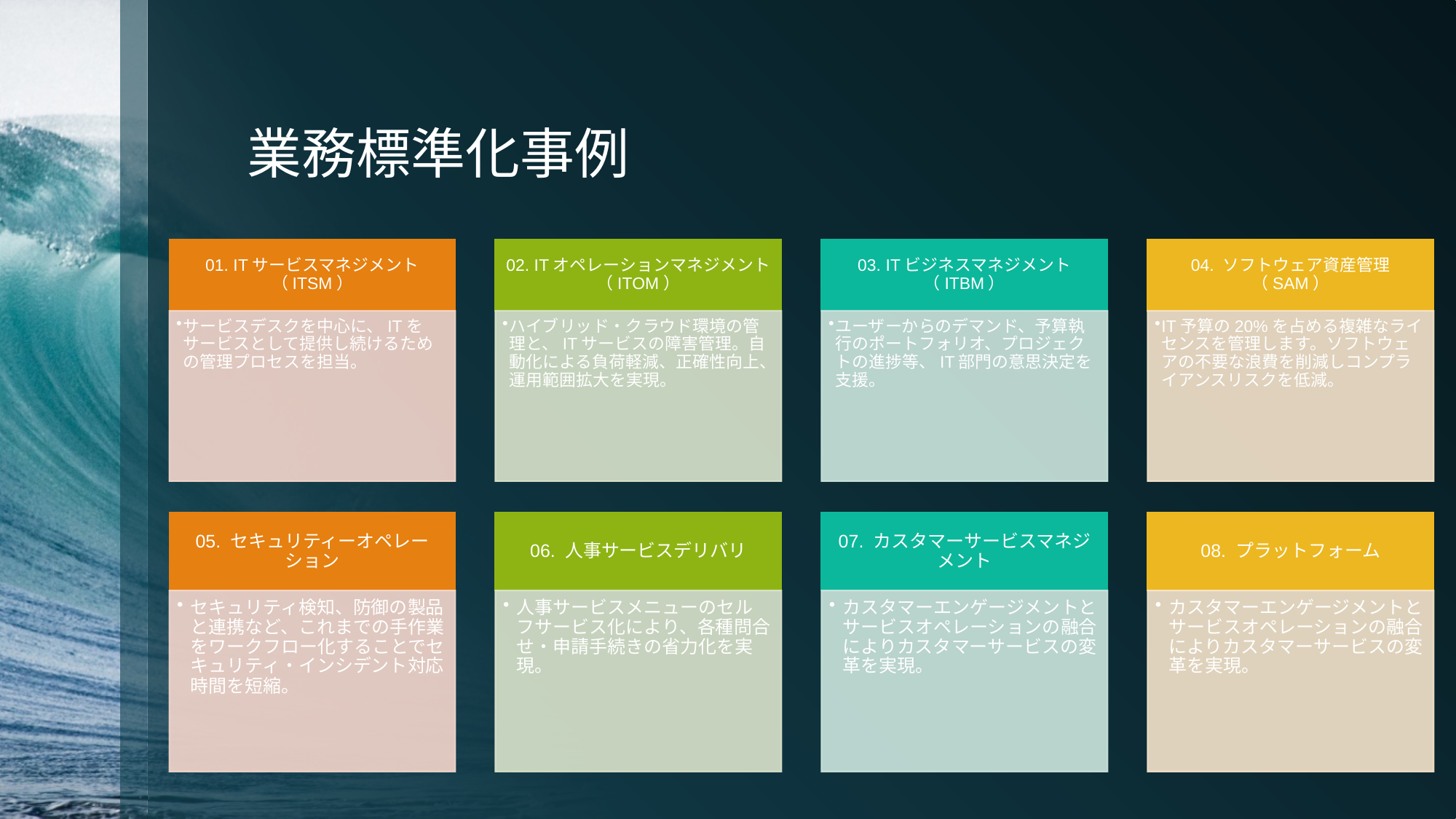

# 業務標準化事例
01. ITサービスマネジメント（ITSM）
サービスデスクを中心に、ITをサービスとして提供し続けるための管理プロセスを担当。
02. ITオペレーションマネジメント（ITOM）
ハイブリッド・クラウド環境の管理と、ITサービスの障害管理。自動化による負荷軽減、正確性向上、運用範囲拡大を実現。
03. ITビジネスマネジメント（ITBM）
ユーザーからのデマンド、予算執行のポートフォリオ、プロジェクトの進捗等、IT部門の意思決定を支援。
04. ソフトウェア資産管理（SAM）
IT予算の20%を占める複雑なライセンスを管理します。ソフトウェアの不要な浪費を削減しコンプライアンスリスクを低減。

05. セキュリティーオペレーション
セキュリティ検知、防御の製品と連携など、これまでの手作業をワークフロー化することでセキュリティ・インシデント対応時間を短縮。
06. 人事サービスデリバリ
人事サービスメニューのセルフサービス化により、各種問合せ・申請手続きの省力化を実現。
07. カスタマーサービスマネジメント
カスタマーエンゲージメントとサービスオペレーションの融合によりカスタマーサービスの変革を実現。
08. プラットフォーム
カスタマーエンゲージメントとサービスオペレーションの融合によりカスタマーサービスの変革を実現。